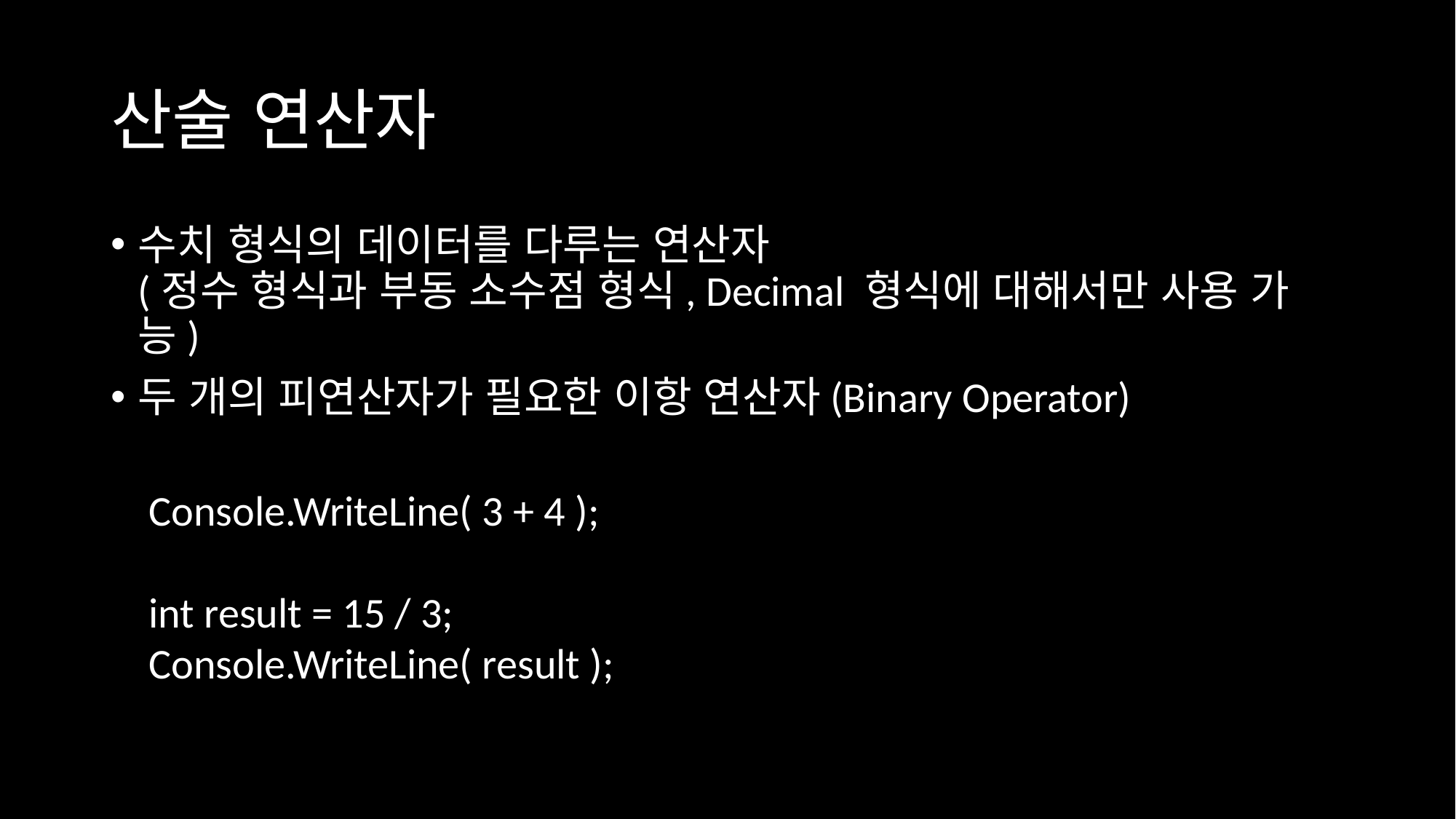

# 산술 연산자
수치 형식의 데이터를 다루는 연산자
(정수 형식과 부동 소수점 형식, Decimal 형식에 대해서만 사용 가능)
두 개의 피연산자가 필요한 이항 연산자(Binary Operator)
Console.WriteLine( 3 + 4 );

int result = 15 / 3;
Console.WriteLine( result );